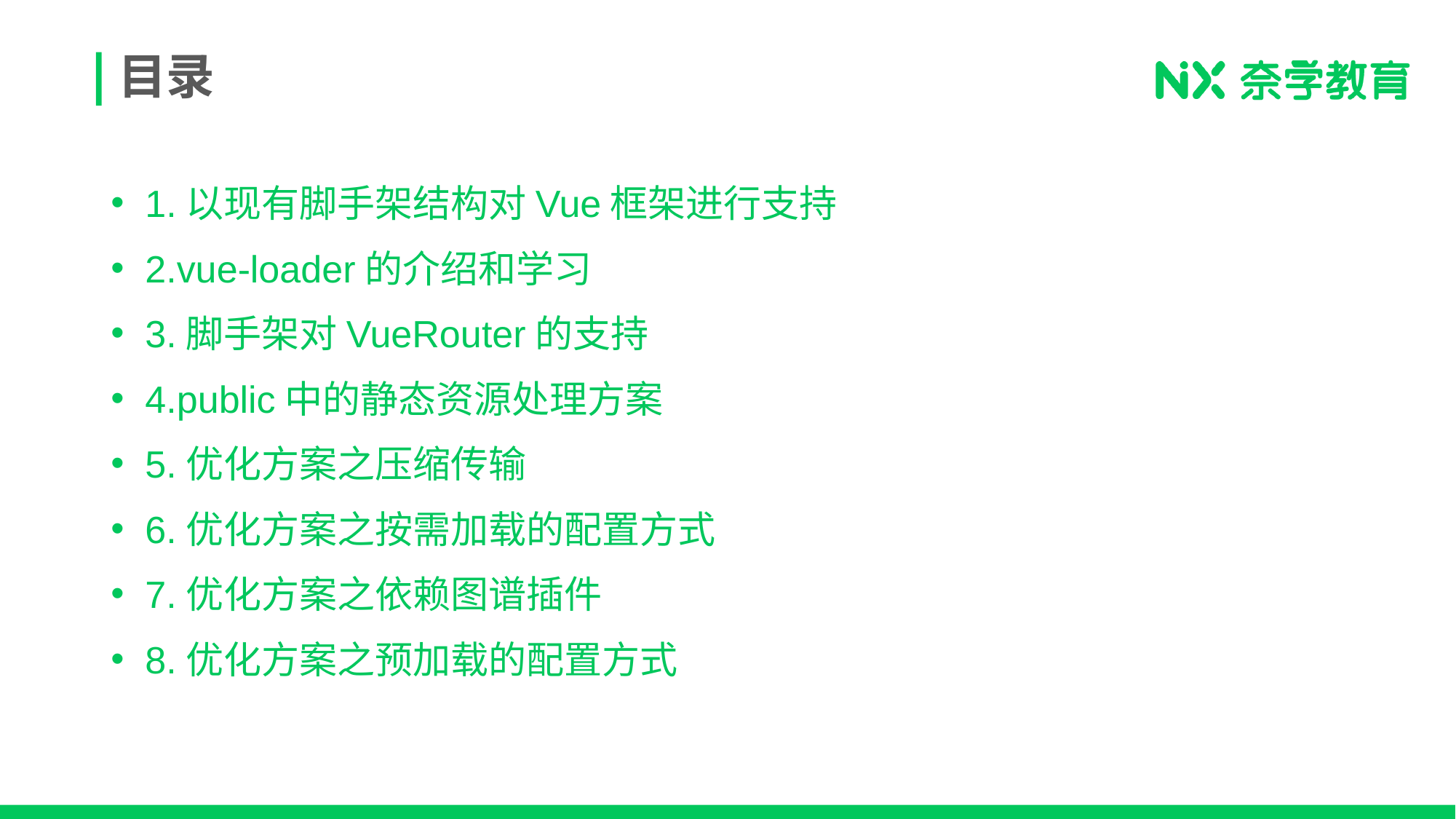

# 目录
1.以现有脚手架结构对Vue框架进行支持
2.vue-loader的介绍和学习
3.脚手架对VueRouter的支持
4.public中的静态资源处理方案
5.优化方案之压缩传输
6.优化方案之按需加载的配置方式
7.优化方案之依赖图谱插件
8.优化方案之预加载的配置方式